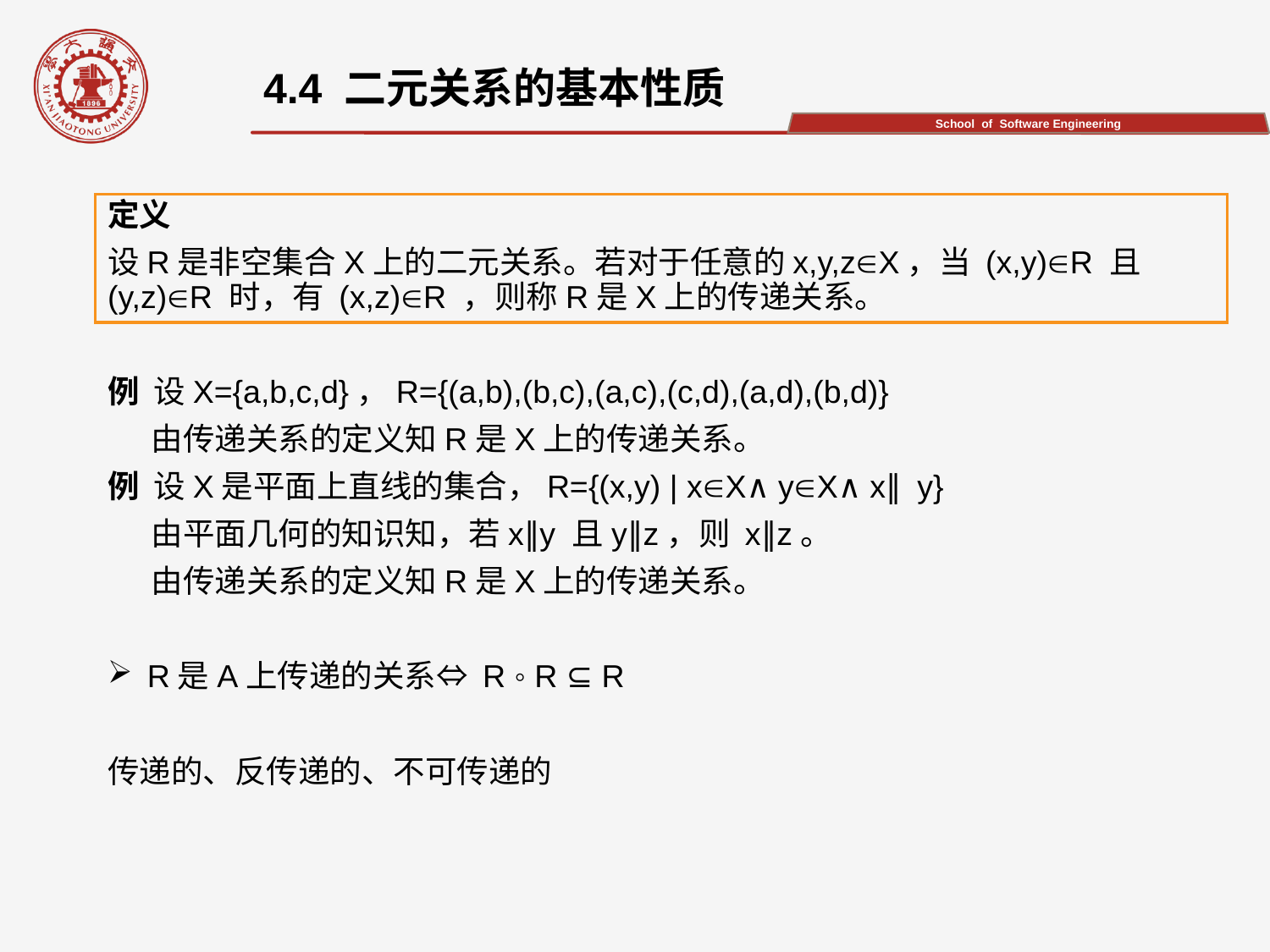

4.4 二元关系的基本性质

定义
设R是非空集合X上的二元关系。若对于任意的x,y,z∈X，当 (x,y)∈R 且 (y,z)∈R 时，有 (x,z)∈R ，则称R是X上的传递关系。

例  设X={a,b,c,d}，R={(a,b),(b,c),(a,c),(c,d),(a,d),(b,d)}
     由传递关系的定义知R是X上的传递关系。
例  设X是平面上直线的集合，R={(x,y) | x∈X∧y∈X∧x∥y}
     由平面几何的知识知，若x∥y 且y∥z，则 x∥z。
     由传递关系的定义知R是X上的传递关系。

R是A上传递的关系⇔ R ◦ R ⊆ R

传递的、反传递的、不可传递的